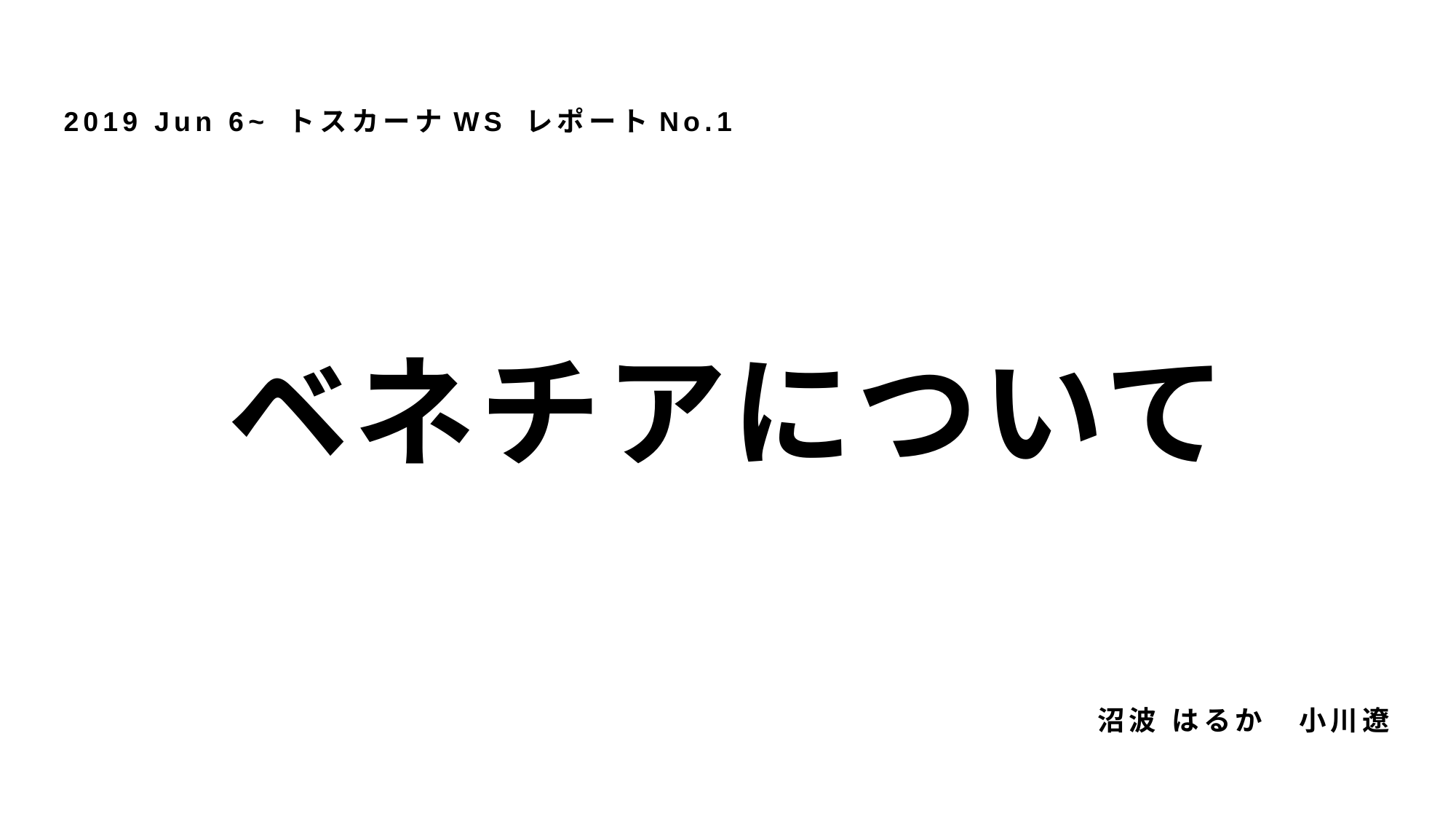

2019 Jun 6~ トスカーナWS レポートNo.1
ベネチアについて
沼波 はるか　小川遼